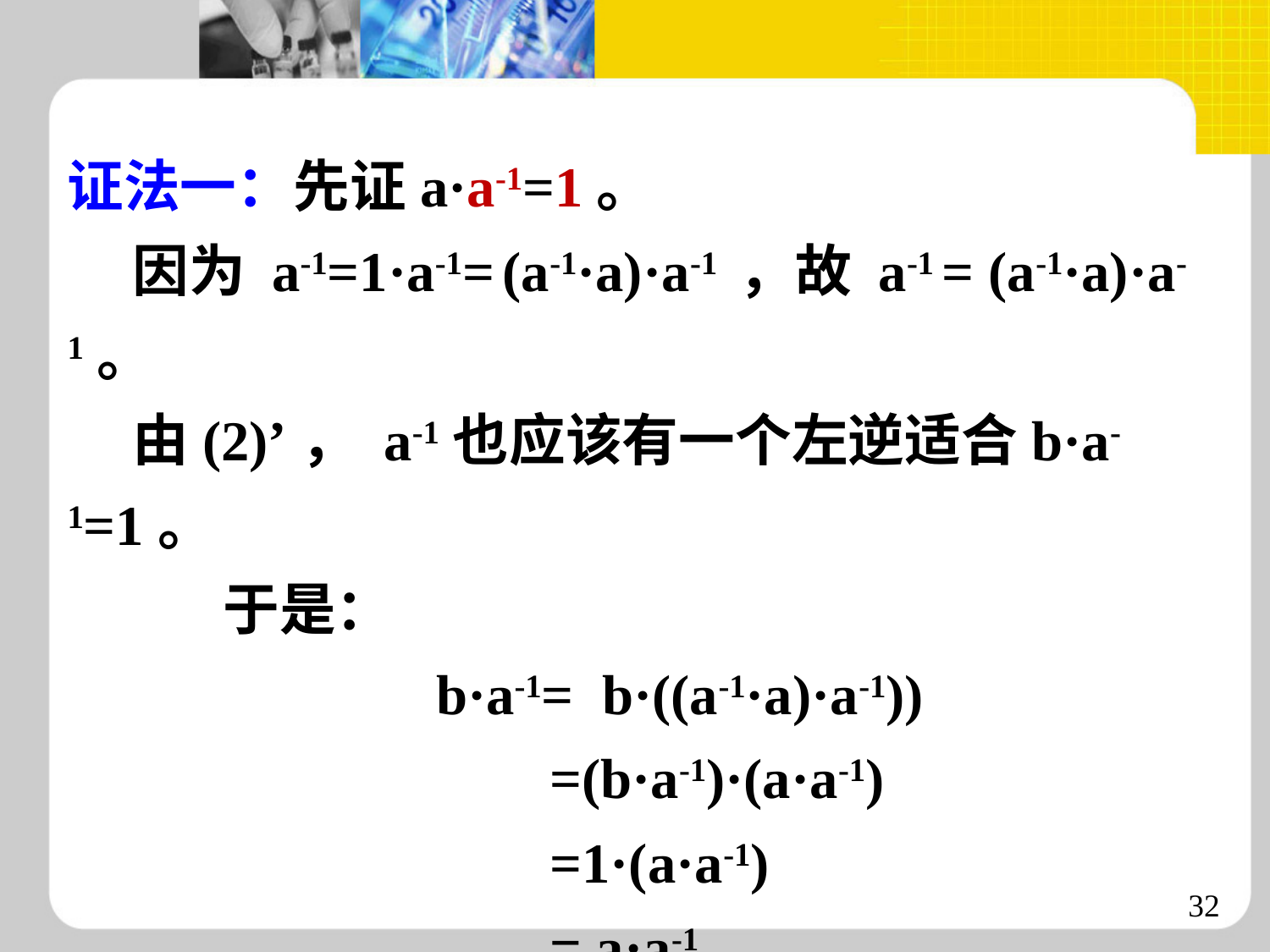

证法一：先证a·a-1=1。
    因为 a-1=1·a-1= (a-1·a)·a-1 ，故 a-1 = (a-1·a)·a-1。
    由(2)’， a-1也应该有一个左逆适合b·a-1=1。
           于是：
                          b·a-1=  b·((a-1·a)·a-1))
                                  =(b·a-1)·(a·a-1)
                                  =1·(a·a-1)
                                  = a·a-1
因此，a·a-1=1。
32